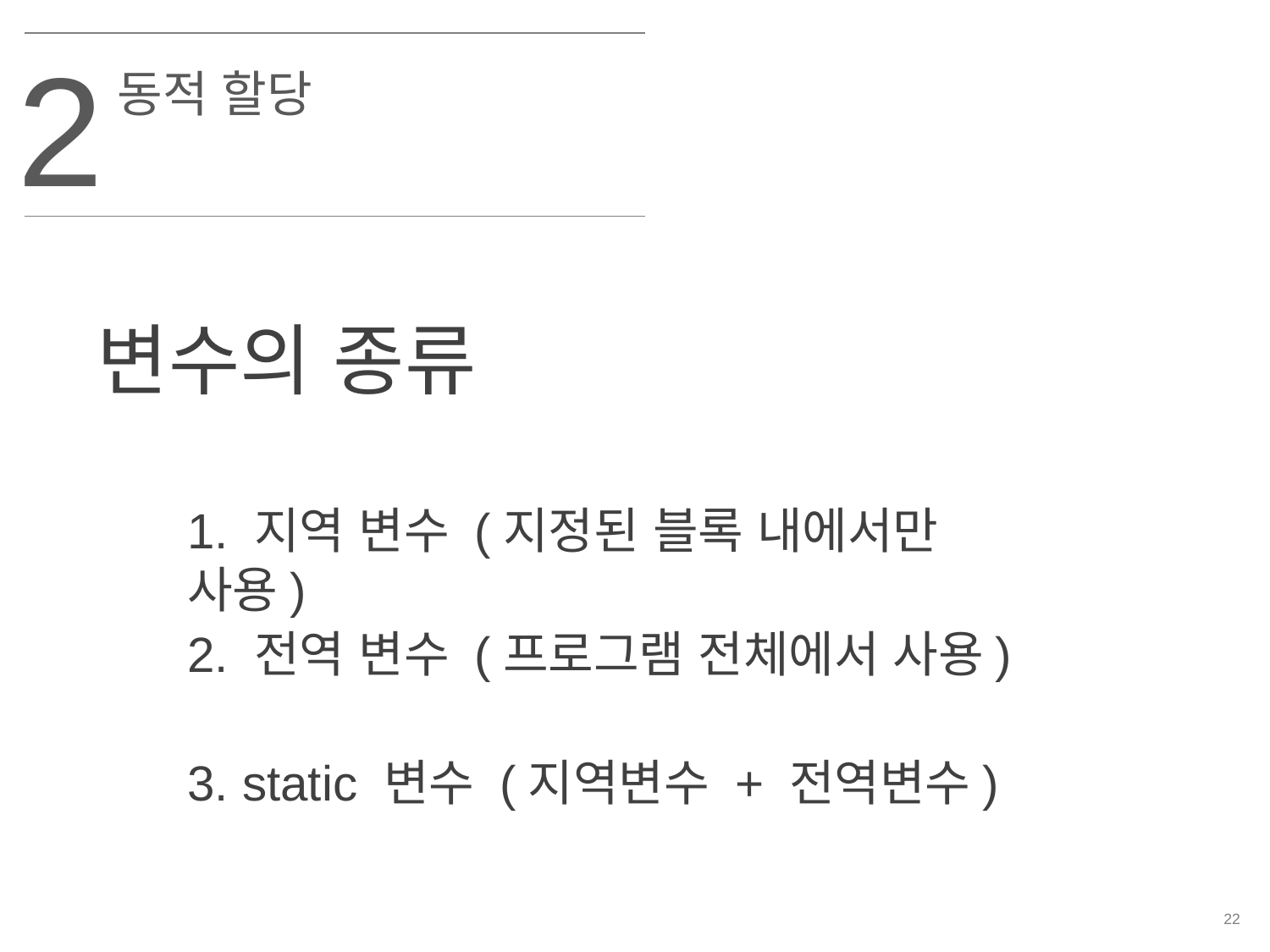

2
동적 할당
변수의 종류
1. 지역 변수 (지정된 블록 내에서만 사용)
2. 전역 변수 (프로그램 전체에서 사용)
3. static 변수 (지역변수 + 전역변수)